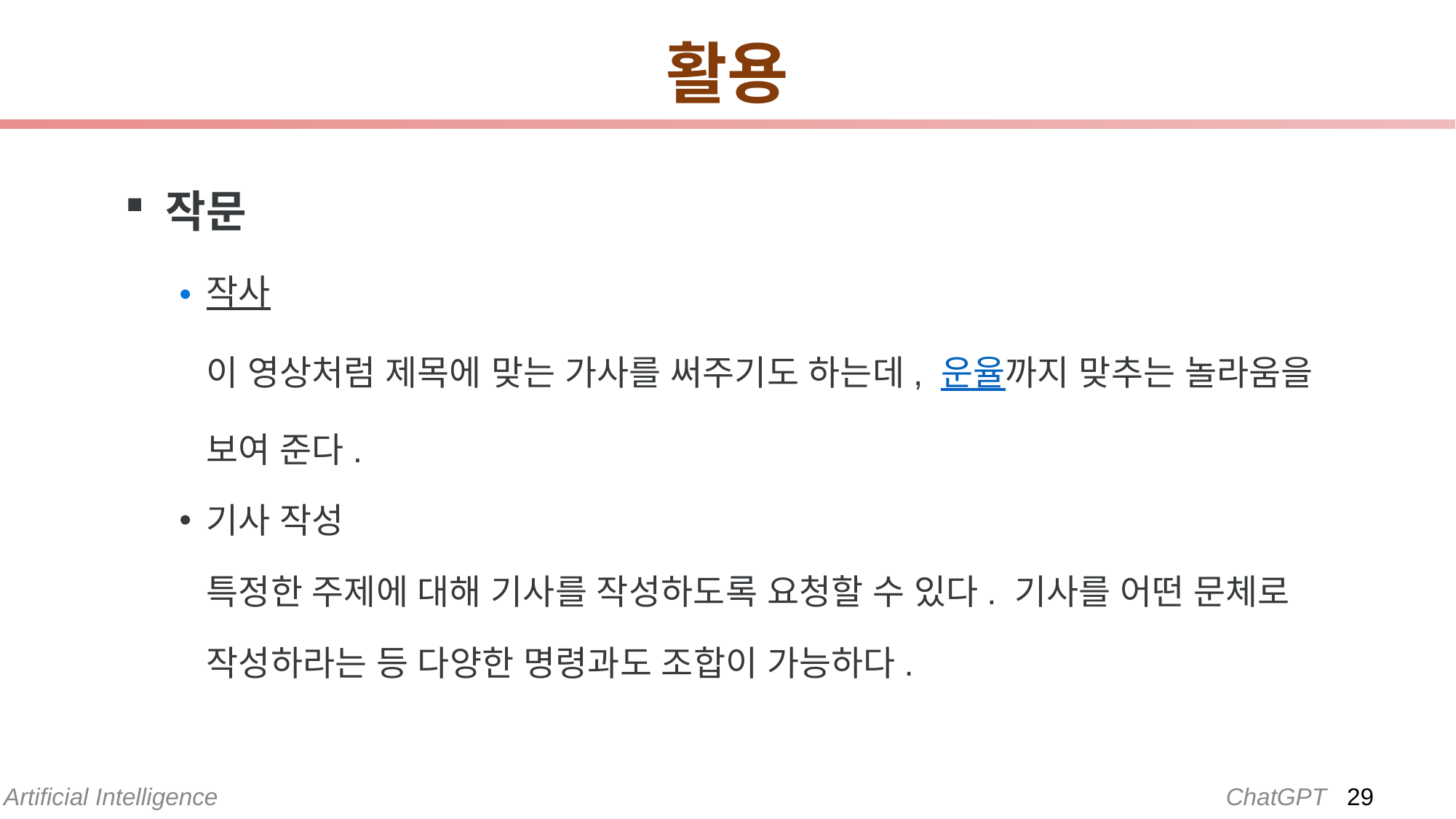

# 활용
작문
작사
이 영상처럼 제목에 맞는 가사를 써주기도 하는데, 운율까지 맞추는 놀라움을 보여 준다.
기사 작성
특정한 주제에 대해 기사를 작성하도록 요청할 수 있다. 기사를 어떤 문체로 작성하라는 등 다양한 명령과도 조합이 가능하다.